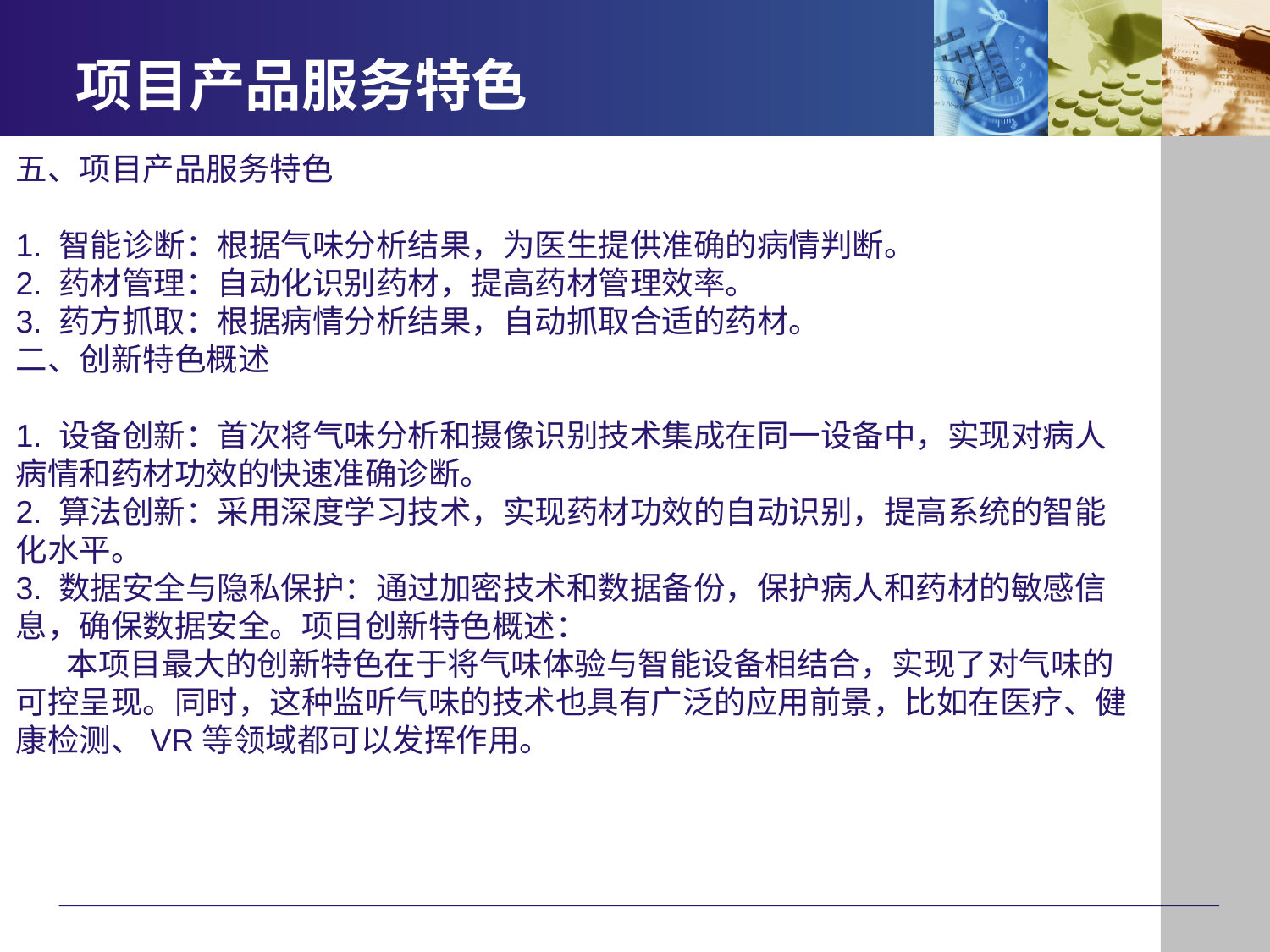

# 项目产品服务特色
五、项目产品服务特色

1. 智能诊断：根据气味分析结果，为医生提供准确的病情判断。
2. 药材管理：自动化识别药材，提高药材管理效率。
3. 药方抓取：根据病情分析结果，自动抓取合适的药材。
二、创新特色概述

1. 设备创新：首次将气味分析和摄像识别技术集成在同一设备中，实现对病人病情和药材功效的快速准确诊断。
2. 算法创新：采用深度学习技术，实现药材功效的自动识别，提高系统的智能化水平。
3. 数据安全与隐私保护：通过加密技术和数据备份，保护病人和药材的敏感信息，确保数据安全。项目创新特色概述：
      本项目最大的创新特色在于将气味体验与智能设备相结合，实现了对气味的可控呈现。同时，这种监听气味的技术也具有广泛的应用前景，比如在医疗、健康检测、VR等领域都可以发挥作用。